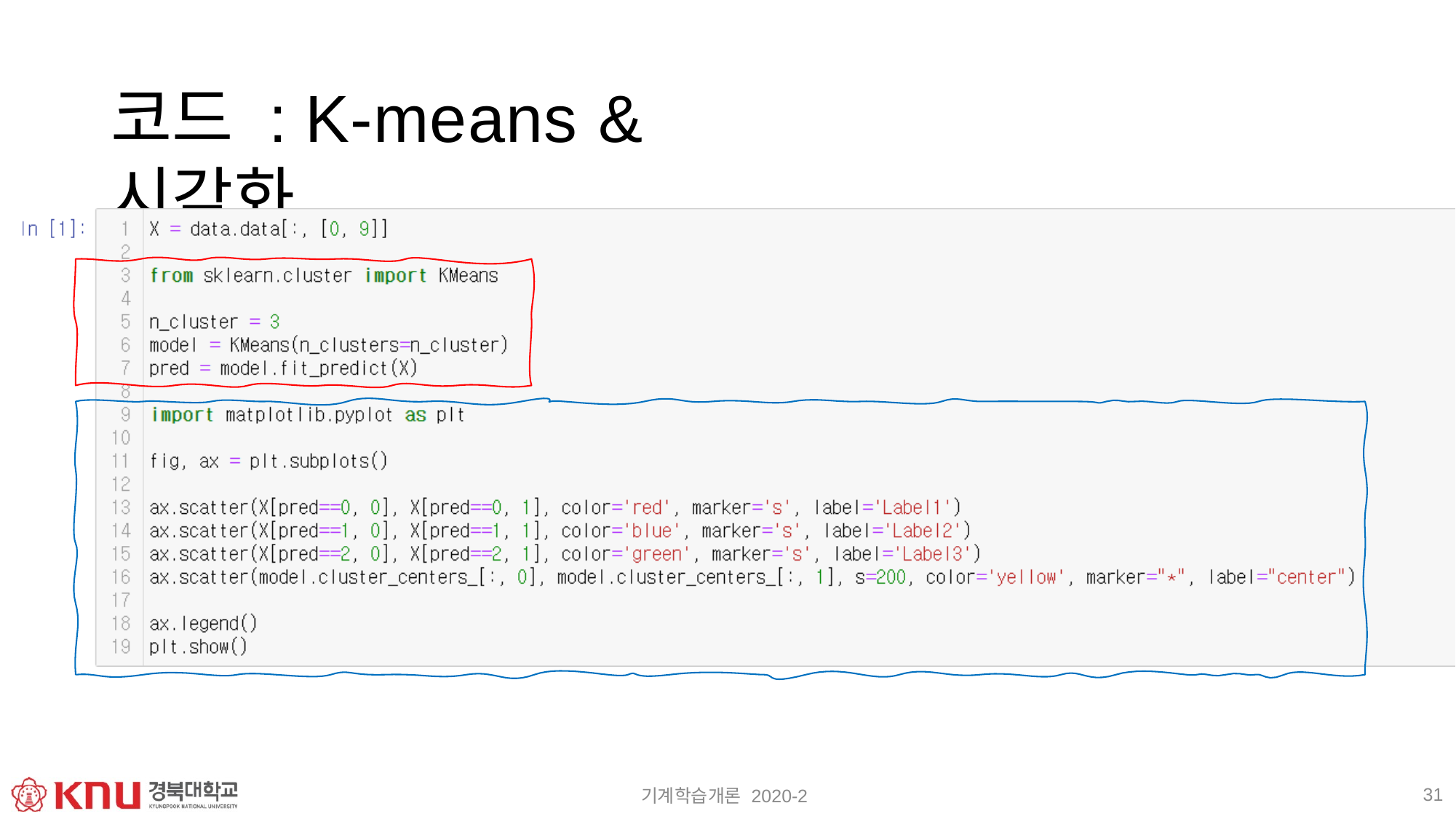

# 코드 : K-means & 시각화

31
기계학습개론 2020-2